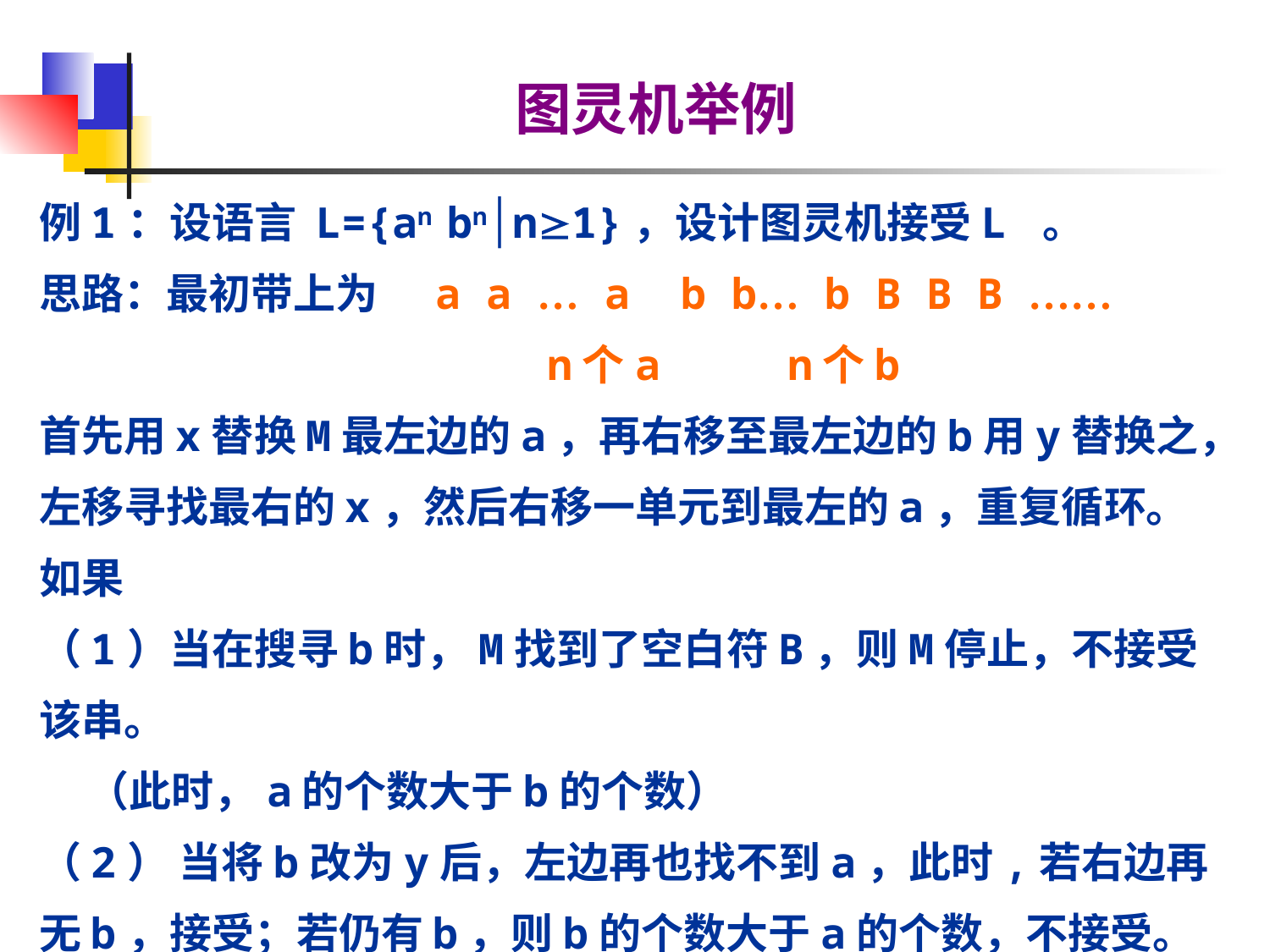

图灵机举例
例1：设语言 L={an bn│n≥1}，设计图灵机接受L 。
思路：最初带上为     a a … a  b b… b B B B ……
	    			n个a     n个b
首先用x替换M最左边的a，再右移至最左边的b用y替换之，左移寻找最右的x，然后右移一单元到最左的a，重复循环。
如果
（1）当在搜寻b时，M找到了空白符B，则M停止，不接受该串。
    （此时，a的个数大于b的个数）
（2） 当将b改为y后，左边再也找不到a，此时,若右边再无b，接受；若仍有b，则b的个数大于a的个数，不接受。
10